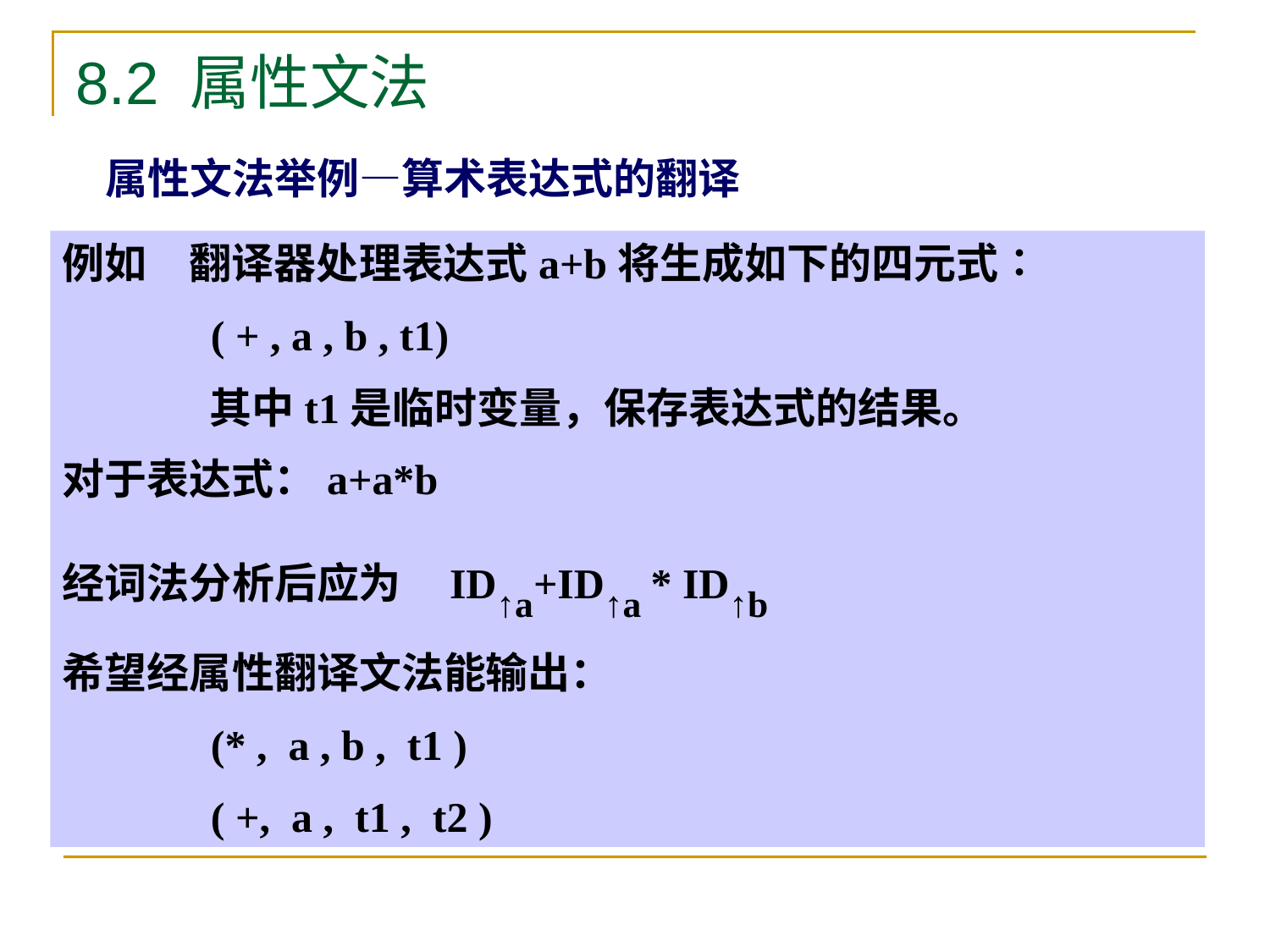

8.2 属性文法
# 属性文法举例—算术表达式的翻译
例如	翻译器处理表达式a+b将生成如下的四元式∶
              ( + , a , b , t1)
	 其中t1是临时变量，保存表达式的结果。
对于表达式：a+a*b
经词法分析后应为    ID↑a+ID↑a * ID↑b
希望经属性翻译文法能输出：
              (* ,  a , b ,  t1 )
              ( +,  a ,  t1 ,  t2 )
39